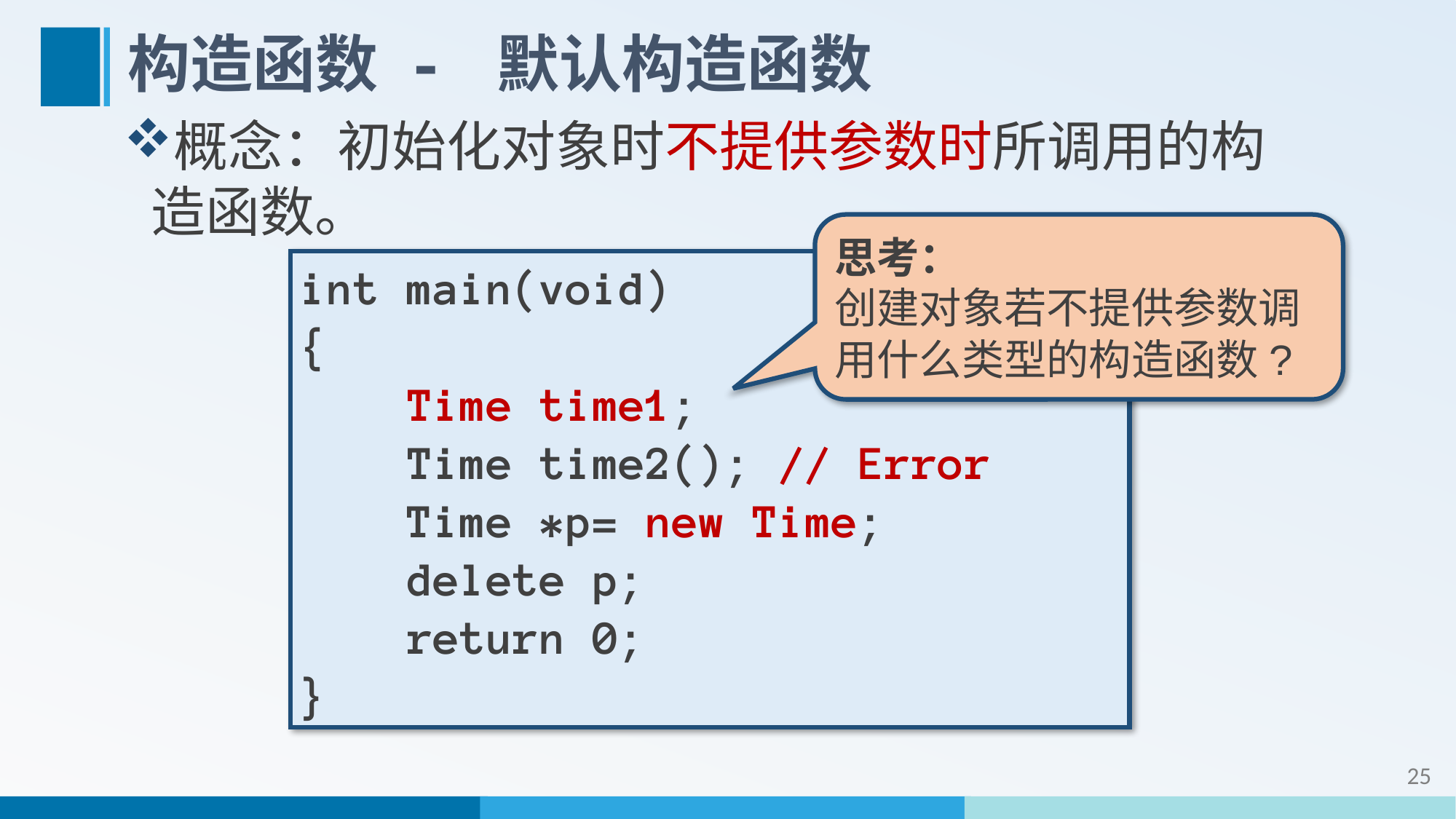

# 构造函数 - 默认构造函数
概念：初始化对象时不提供参数时所调用的构造函数。
思考：
创建对象若不提供参数调用什么类型的构造函数?
int main(void)
{
    Time time1;
    Time time2(); // Error
    Time *p= new Time;
    delete p;
    return 0;
}